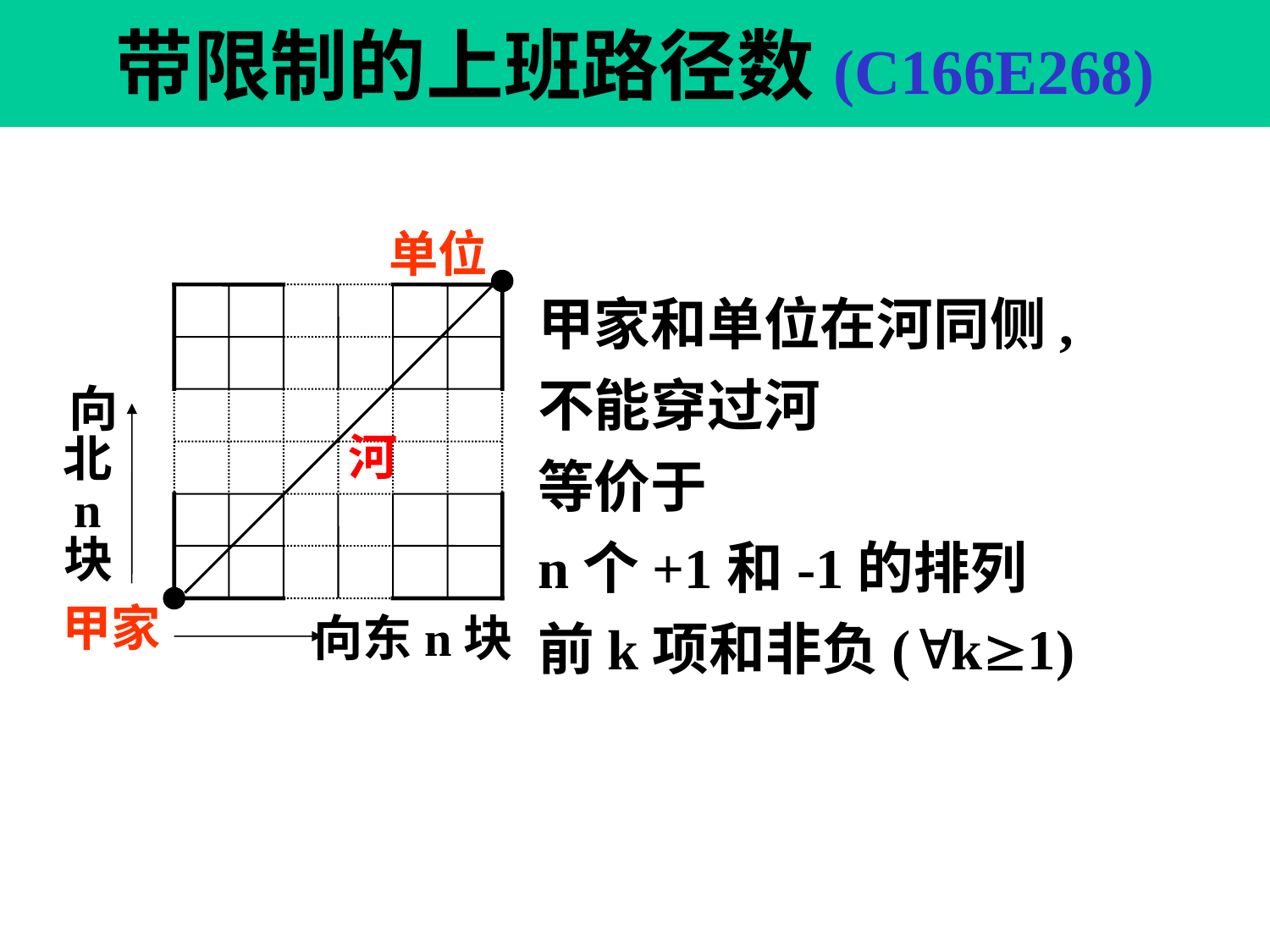

# 带限制的上班路径数(C166E268)
单位

向北n块

河

甲家

向东n块

甲家和单位在河同侧,
不能穿过河
等价于
n个+1和-1的排列
前k项和非负(∀k≥1)